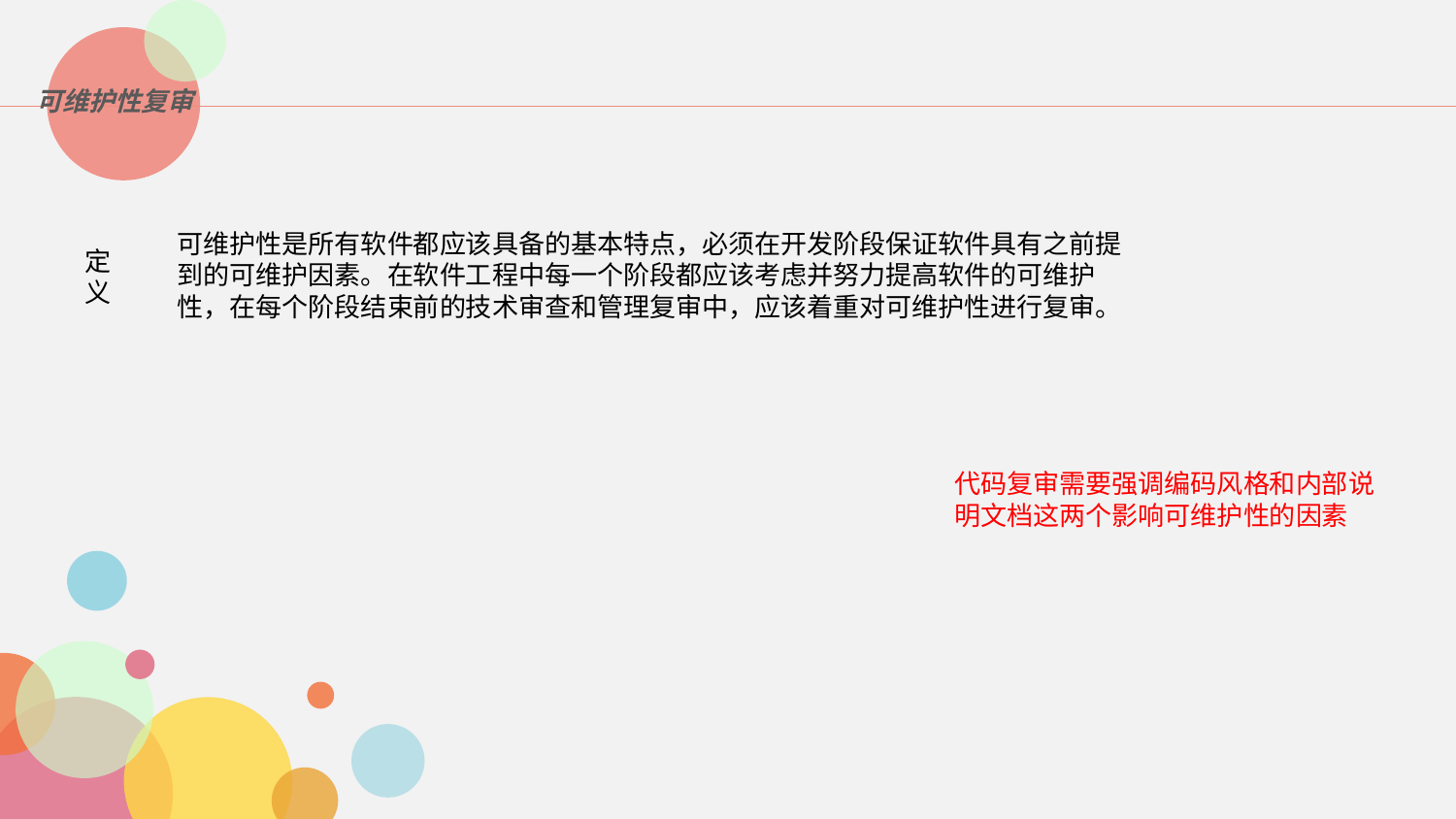

可维护性复审
可维护性是所有软件都应该具备的基本特点，必须在开发阶段保证软件具有之前提到的可维护因素。在软件工程中每一个阶段都应该考虑并努力提高软件的可维护性，在每个阶段结束前的技术审查和管理复审中，应该着重对可维护性进行复审。
定义
代码复审需要强调编码风格和内部说明文档这两个影响可维护性的因素